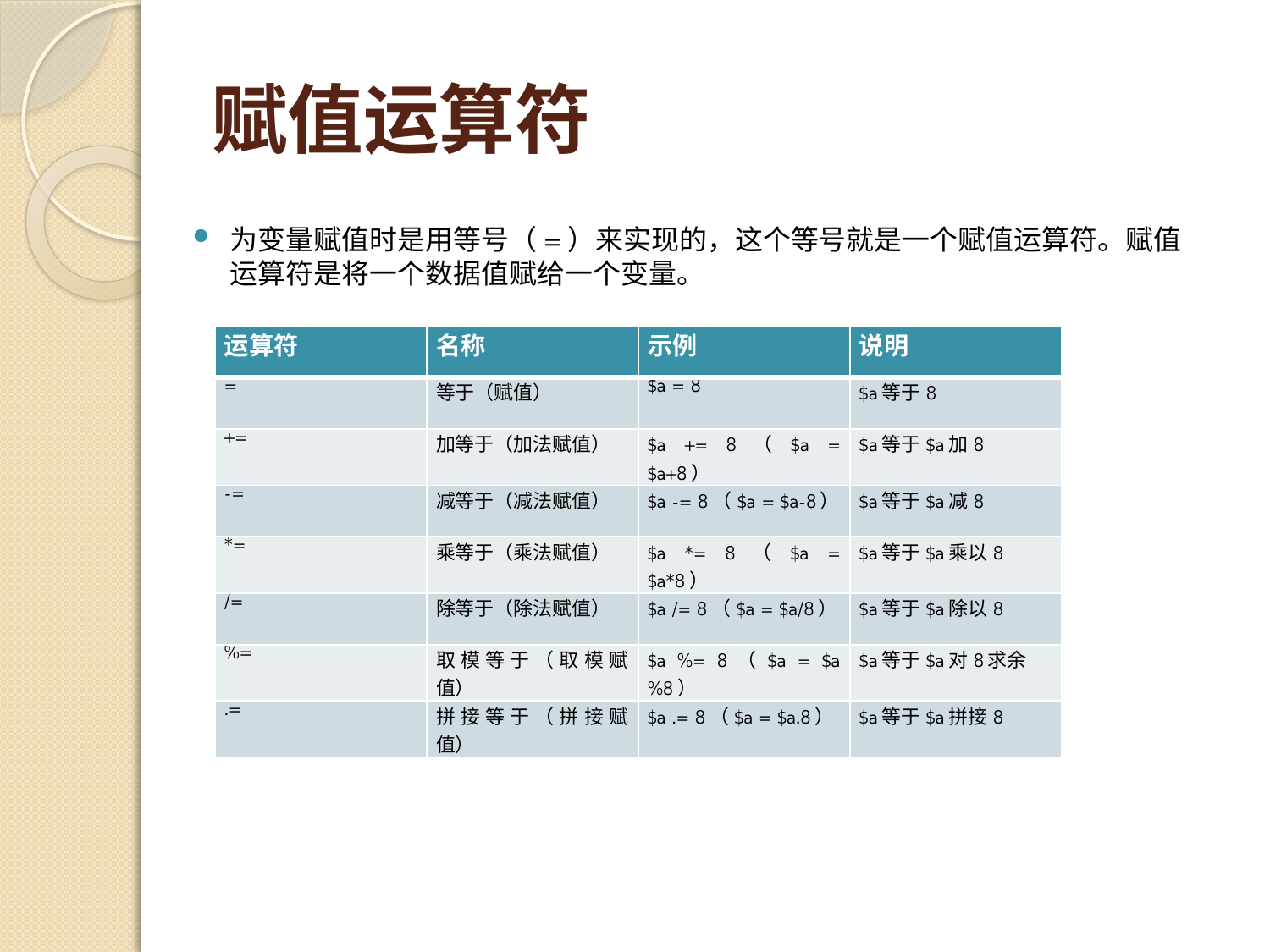

# 赋值运算符
为变量赋值时是用等号（=）来实现的，这个等号就是一个赋值运算符。赋值运算符是将一个数据值赋给一个变量。
| 运算符 | 名称 | 示例 | 说明 |
| --- | --- | --- | --- |
| = | 等于（赋值） | $a = 8 | $a等于8 |
| += | 加等于（加法赋值） | $a += 8（$a = $a+8） | $a等于$a加8 |
| -= | 减等于（减法赋值） | $a -= 8（$a = $a-8） | $a等于$a减8 |
| \*= | 乘等于（乘法赋值） | $a \*= 8（$a = $a\*8） | $a等于$a乘以8 |
| /= | 除等于（除法赋值） | $a /= 8（$a = $a/8） | $a等于$a除以8 |
| %= | 取模等于（取模赋值） | $a %= 8（$a = $a%8） | $a等于$a对8求余 |
| .= | 拼接等于（拼接赋值） | $a .= 8（$a = $a.8） | $a等于$a拼接8 |